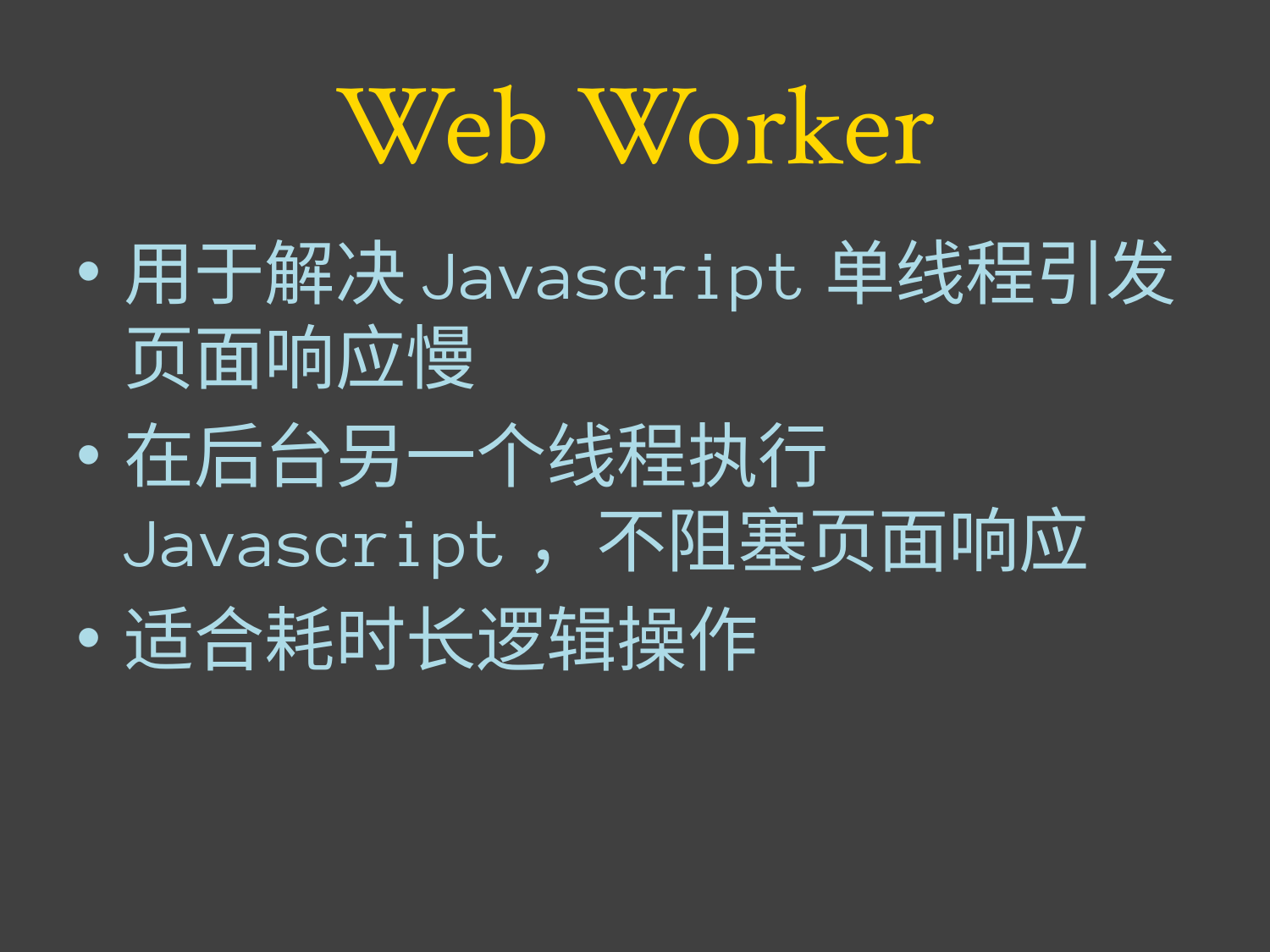

# Web Worker
用于解决Javascript单线程引发页面响应慢
在后台另一个线程执行Javascript，不阻塞页面响应
适合耗时长逻辑操作